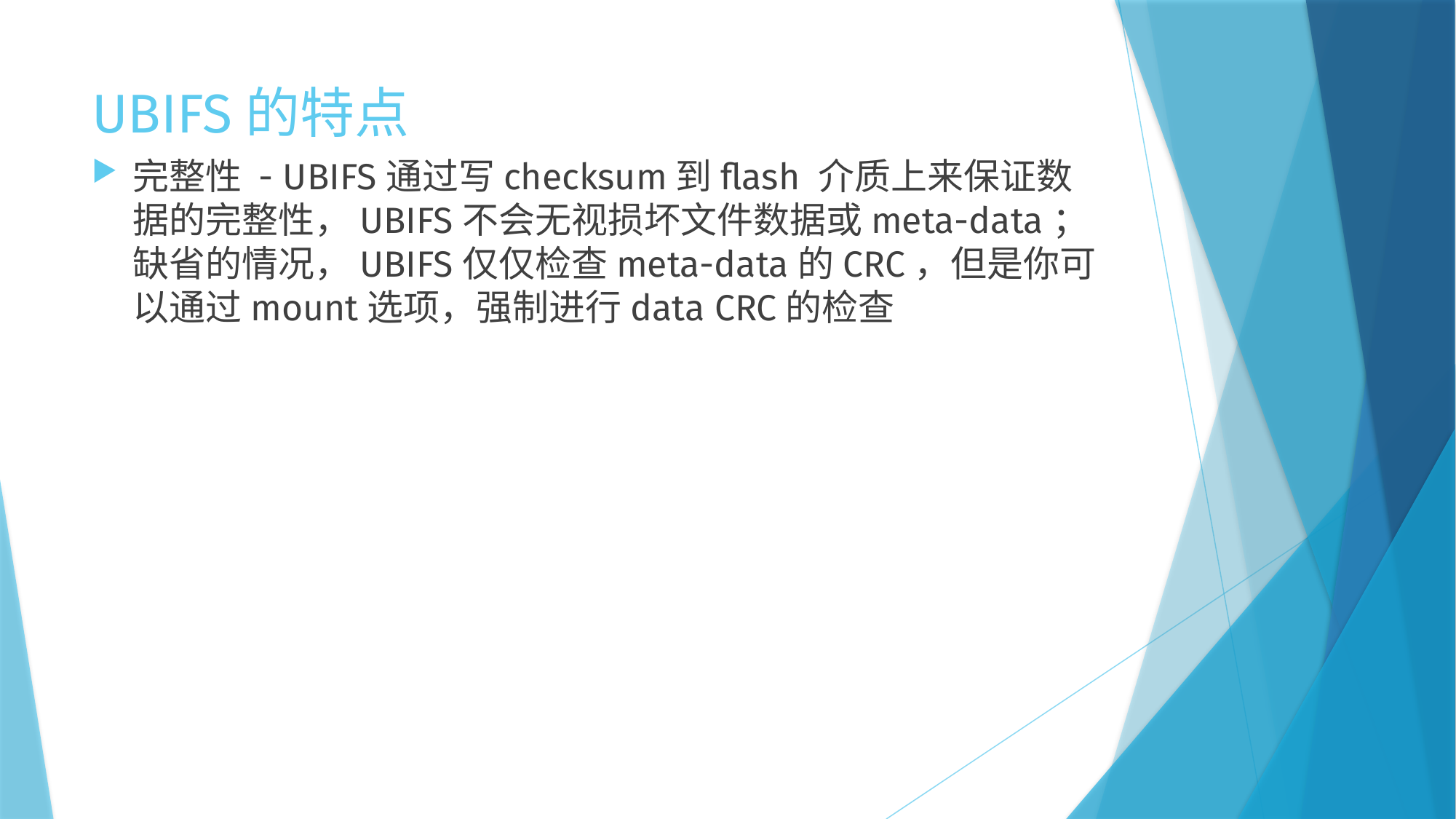

# UBIFS的特点
完整性 - UBIFS通过写checksum到flash 介质上来保证数据的完整性，UBIFS不会无视损坏文件数据或meta-data；缺省的情况，UBIFS仅仅检查meta-data的CRC，但是你可以通过mount选项，强制进行data CRC的检查